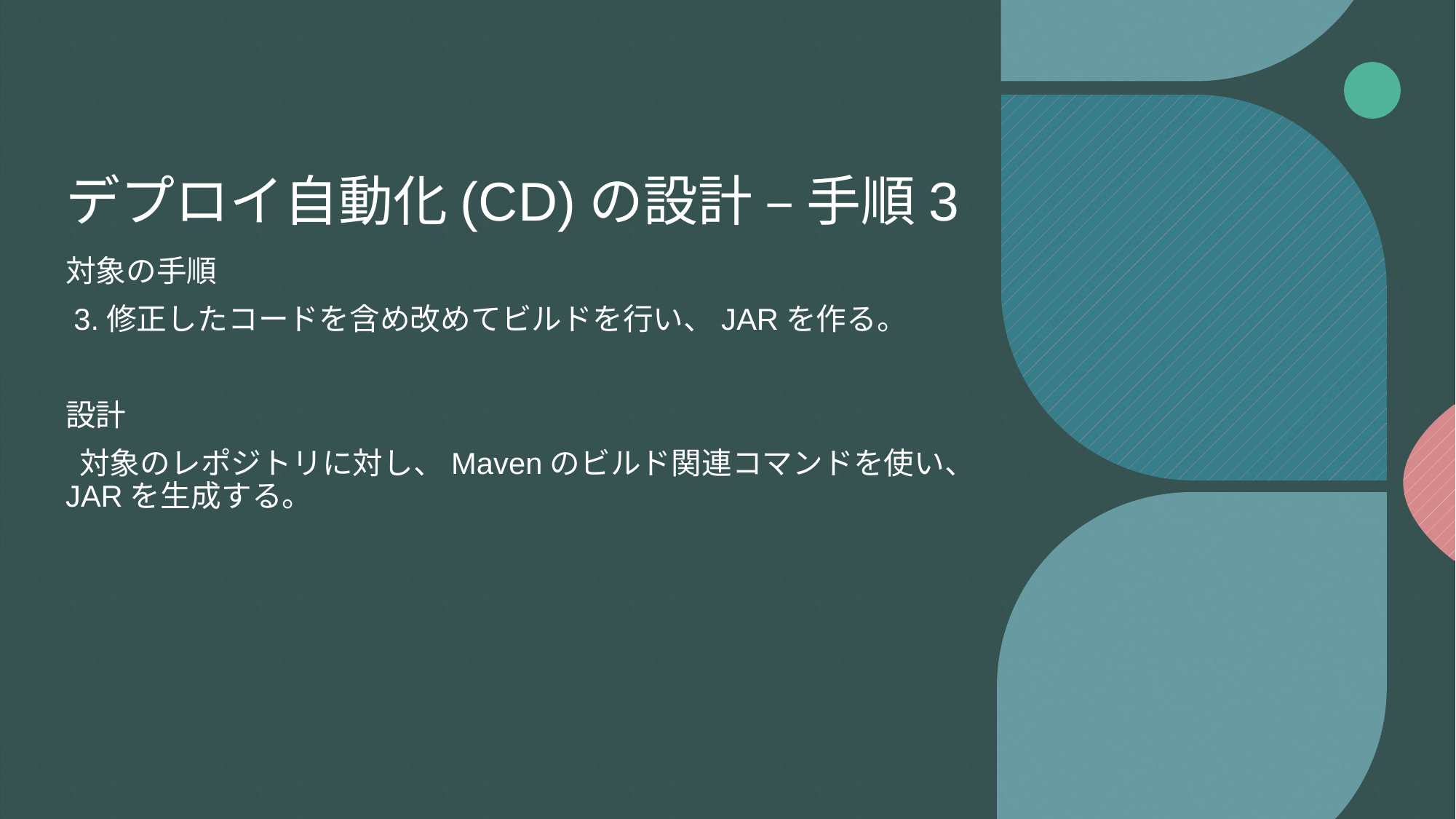

# デプロイ自動化(CD)の設計 – 手順3
対象の手順
 3.修正したコードを含め改めてビルドを行い、JARを作る。

設計
 対象のレポジトリに対し、Mavenのビルド関連コマンドを使い、JARを生成する。